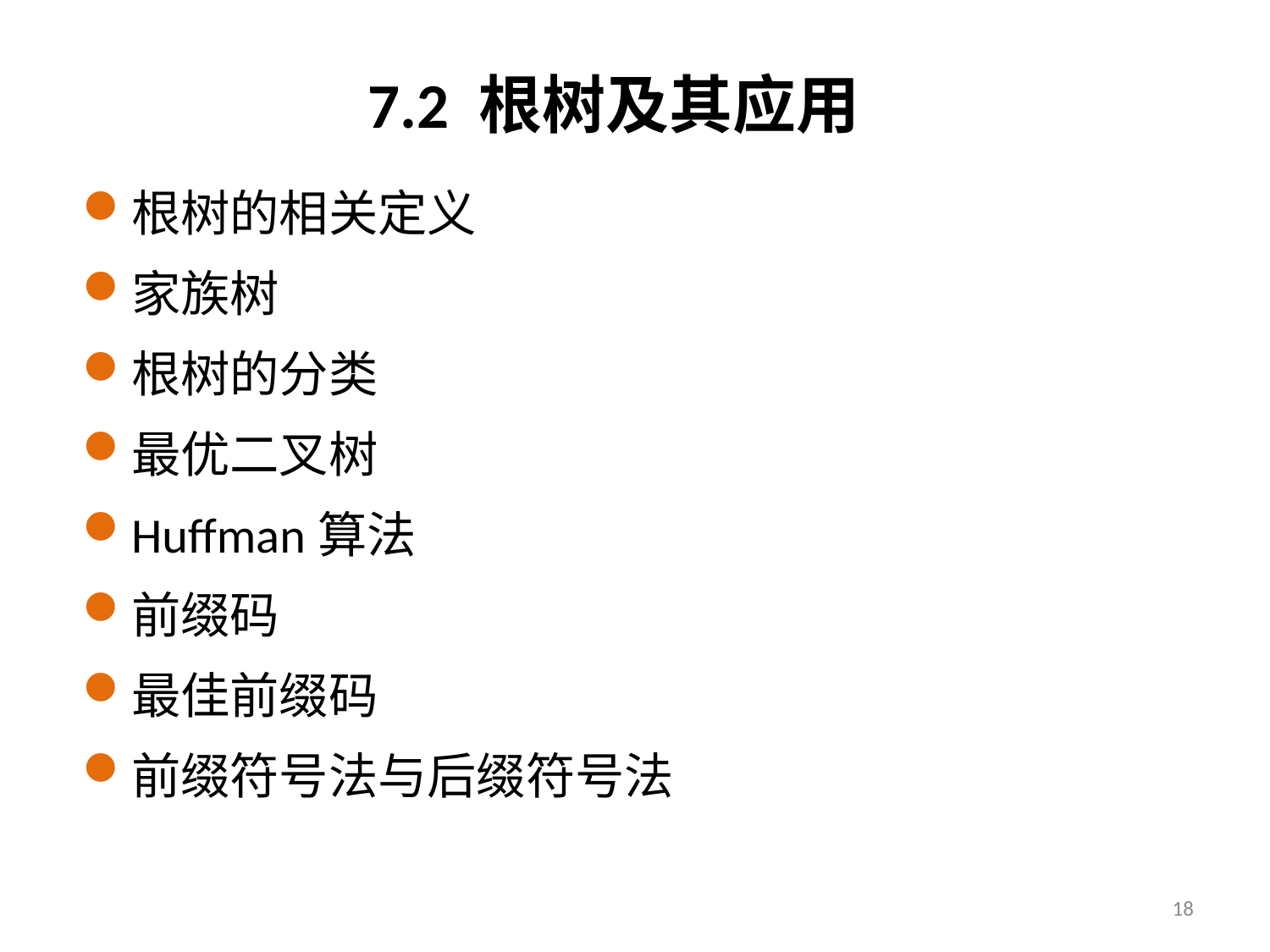

# 7.2 根树及其应用
根树的相关定义
家族树
根树的分类
最优二叉树
Huffman算法
前缀码
最佳前缀码
前缀符号法与后缀符号法
18